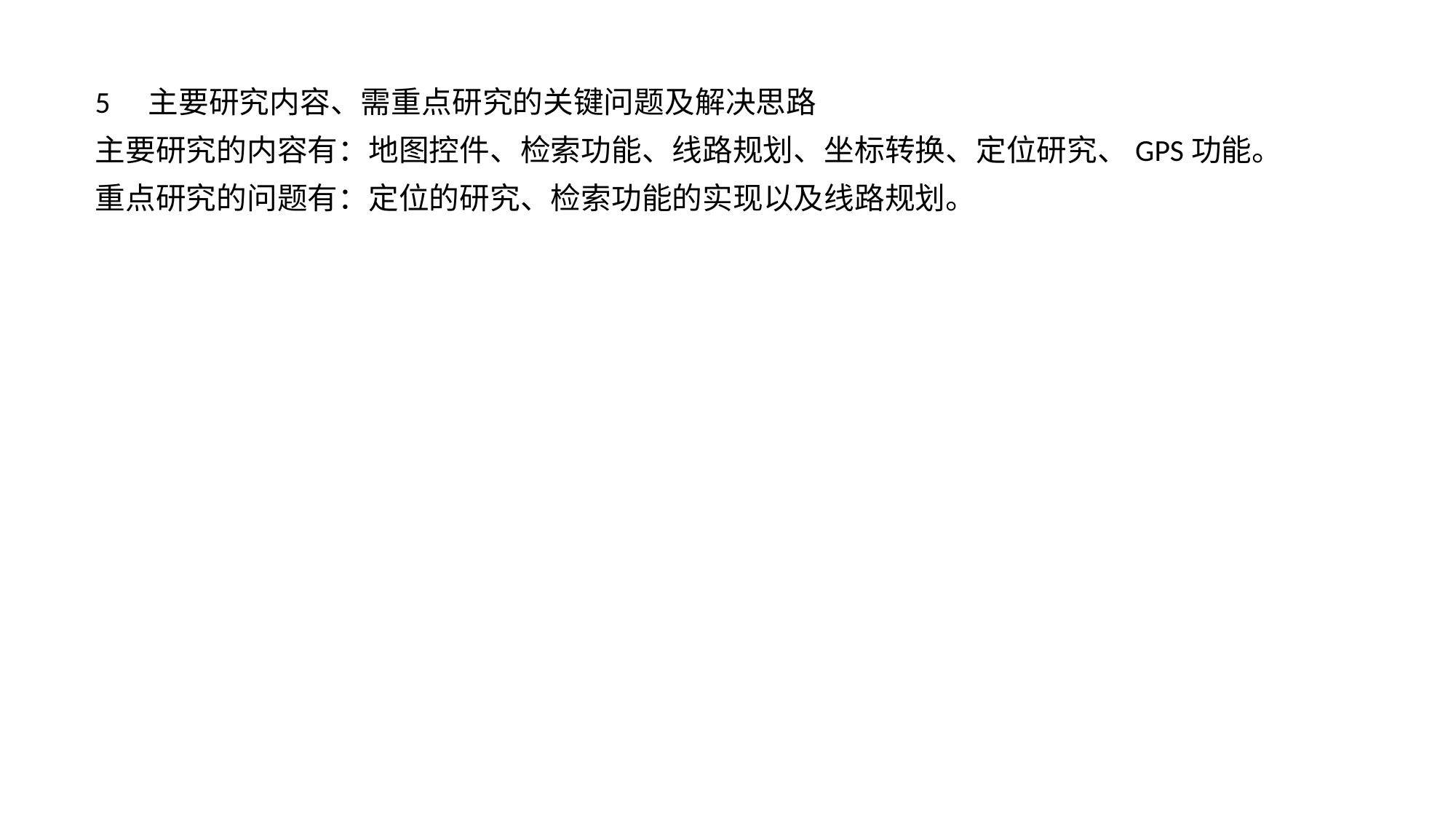

5　主要研究内容、需重点研究的关键问题及解决思路
主要研究的内容有：地图控件、检索功能、线路规划、坐标转换、定位研究、GPS功能。
重点研究的问题有：定位的研究、检索功能的实现以及线路规划。